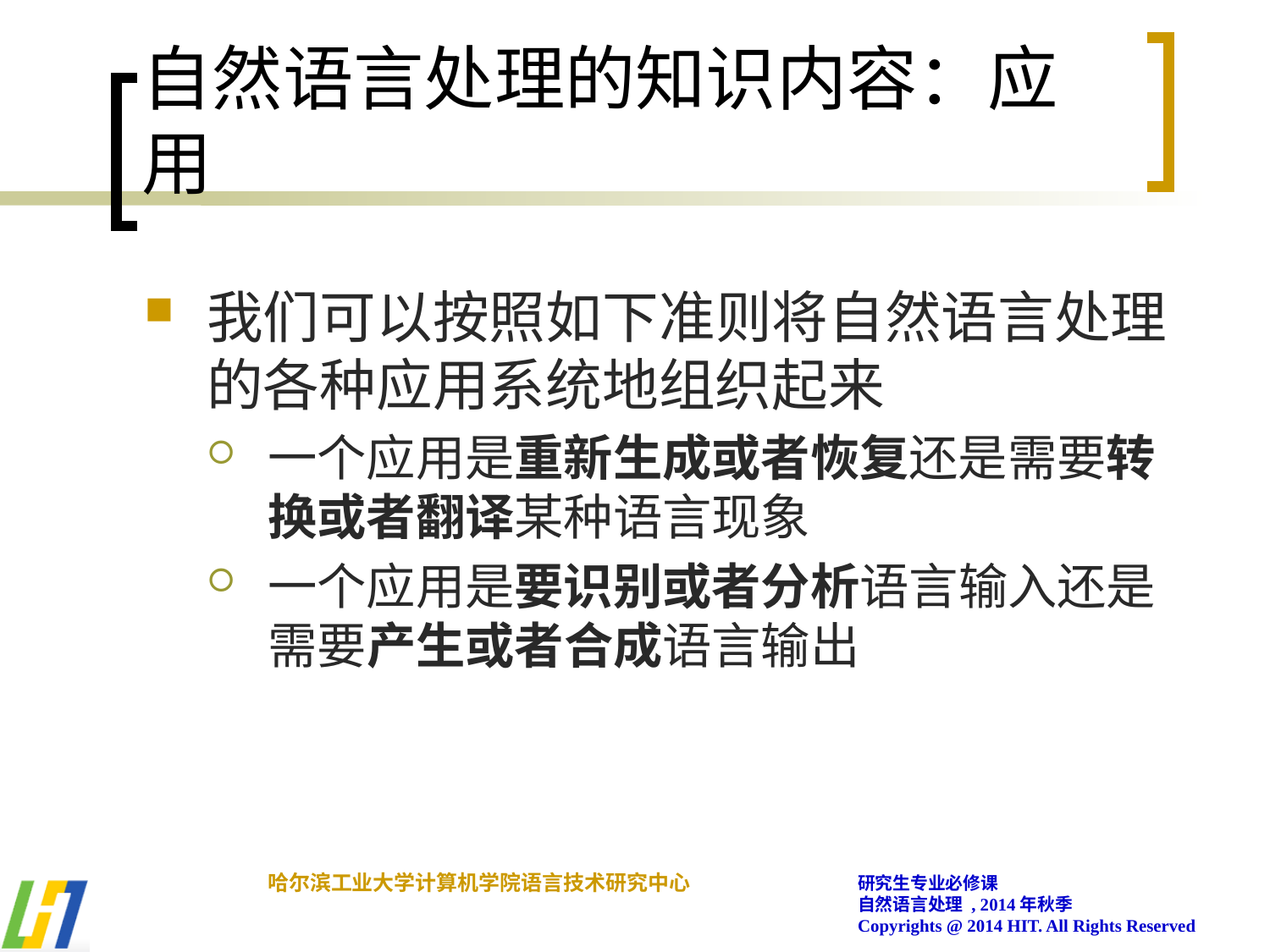

# 自然语言处理的知识内容：应用
我们可以按照如下准则将自然语言处理的各种应用系统地组织起来
一个应用是重新生成或者恢复还是需要转换或者翻译某种语言现象
一个应用是要识别或者分析语言输入还是需要产生或者合成语言输出

哈尔滨工业大学计算机学院语言技术研究中心

研究生专业必修课
自然语言处理 , 2014年秋季
Copyrights @ 2014 HIT. All Rights Reserved